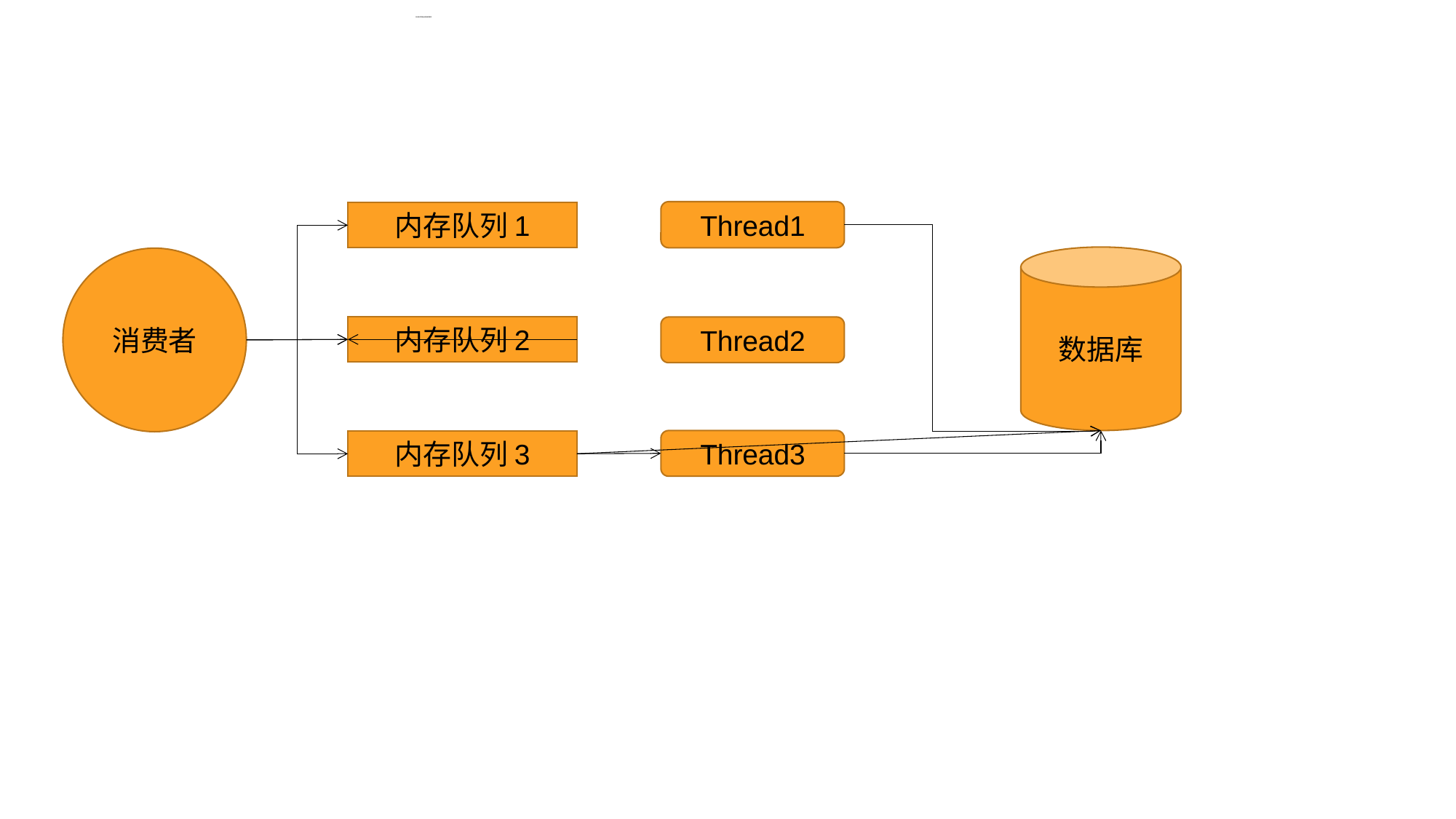

内存队列保证消息的顺序
Thread1
内存队列1
数据库
消费者
内存队列2
Thread2
Thread3
内存队列3